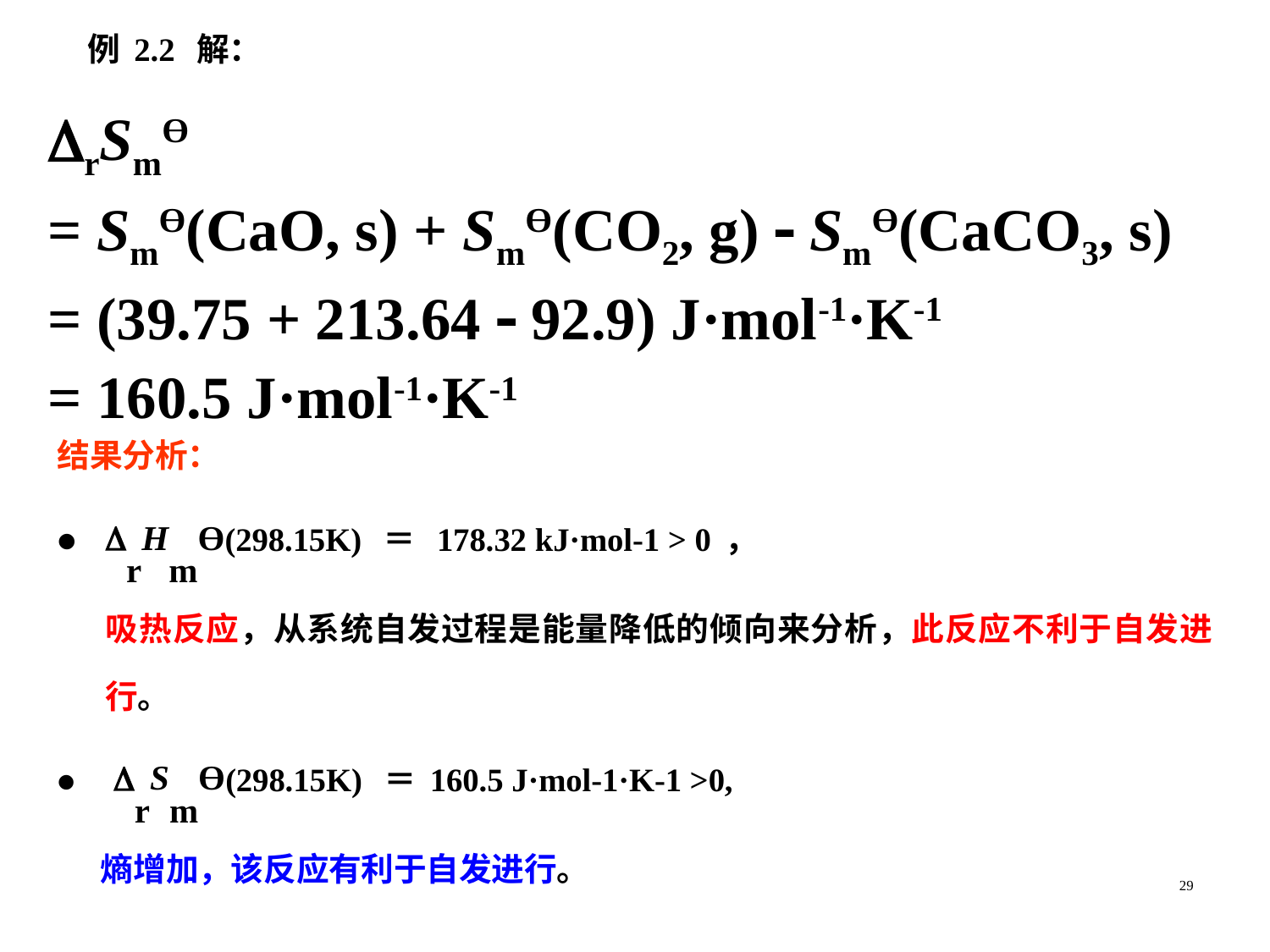

例2.2 解：
ΔrSmƟ
= SmƟ(CaO, s) + SmƟ(CO2, g) − SmƟ(CaCO3, s)
= (39.75 + 213.64 − 92.9) J·mol-1·K-1
= 160.5 J·mol-1·K-1
结果分析：
ΔrHmƟ(298.15K) ＝ 178.32 kJ·mol-1 > 0，
    吸热反应，从系统自发过程是能量降低的倾向来分析，此反应不利于自发进行。
 ΔrSmƟ(298.15K) ＝160.5 J·mol-1·K-1 >0,
    熵增加，该反应有利于自发进行。
29